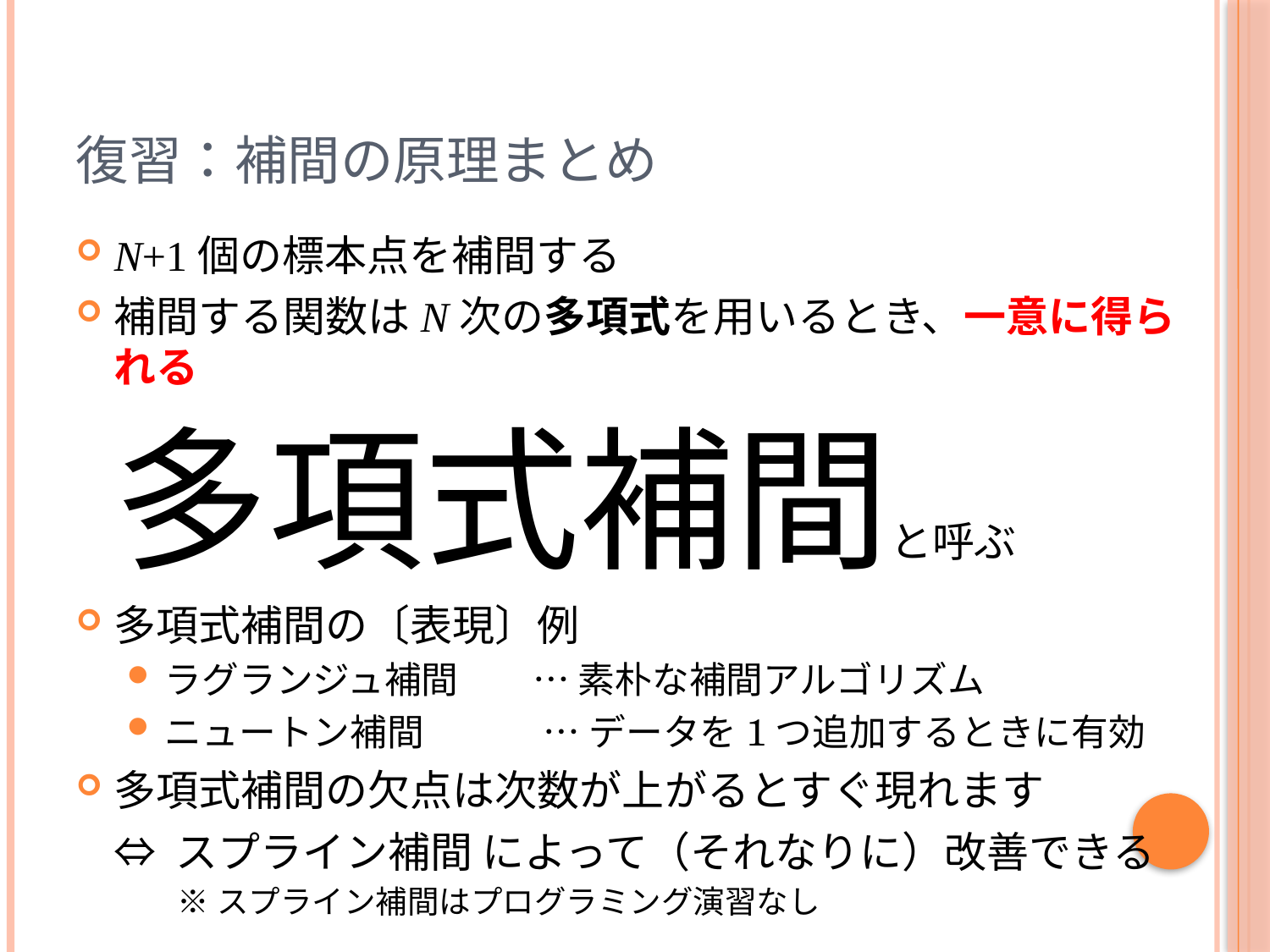

# 復習：補間の原理まとめ
N+1個の標本点を補間する
補間する関数はN次の多項式を用いるとき、一意に得られる
	多項式補間と呼ぶ
多項式補間の〔表現〕例
ラグランジュ補間　　… 素朴な補間アルゴリズム
ニュートン補間　　　 … データを1つ追加するときに有効
多項式補間の欠点は次数が上がるとすぐ現れます
	⇔ スプライン補間 によって（それなりに）改善できる
※スプライン補間はプログラミング演習なし